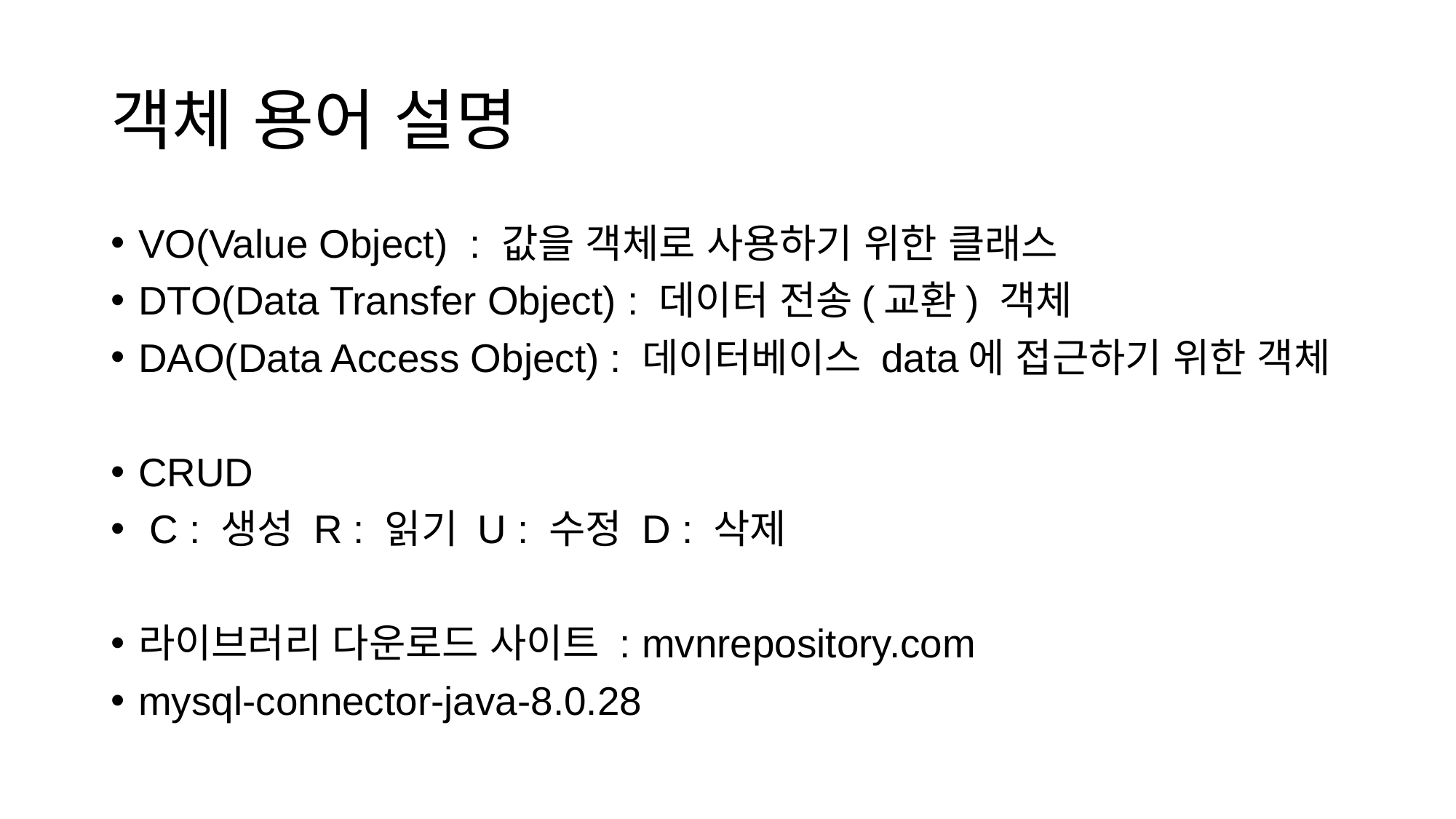

# 객체 용어 설명
VO(Value Object)  : 값을 객체로 사용하기 위한 클래스
DTO(Data Transfer Object) : 데이터 전송(교환) 객체
DAO(Data Access Object) : 데이터베이스 data에 접근하기 위한 객체

CRUD
 C : 생성 R : 읽기 U : 수정 D : 삭제

라이브러리 다운로드 사이트 : mvnrepository.com
mysql-connector-java-8.0.28